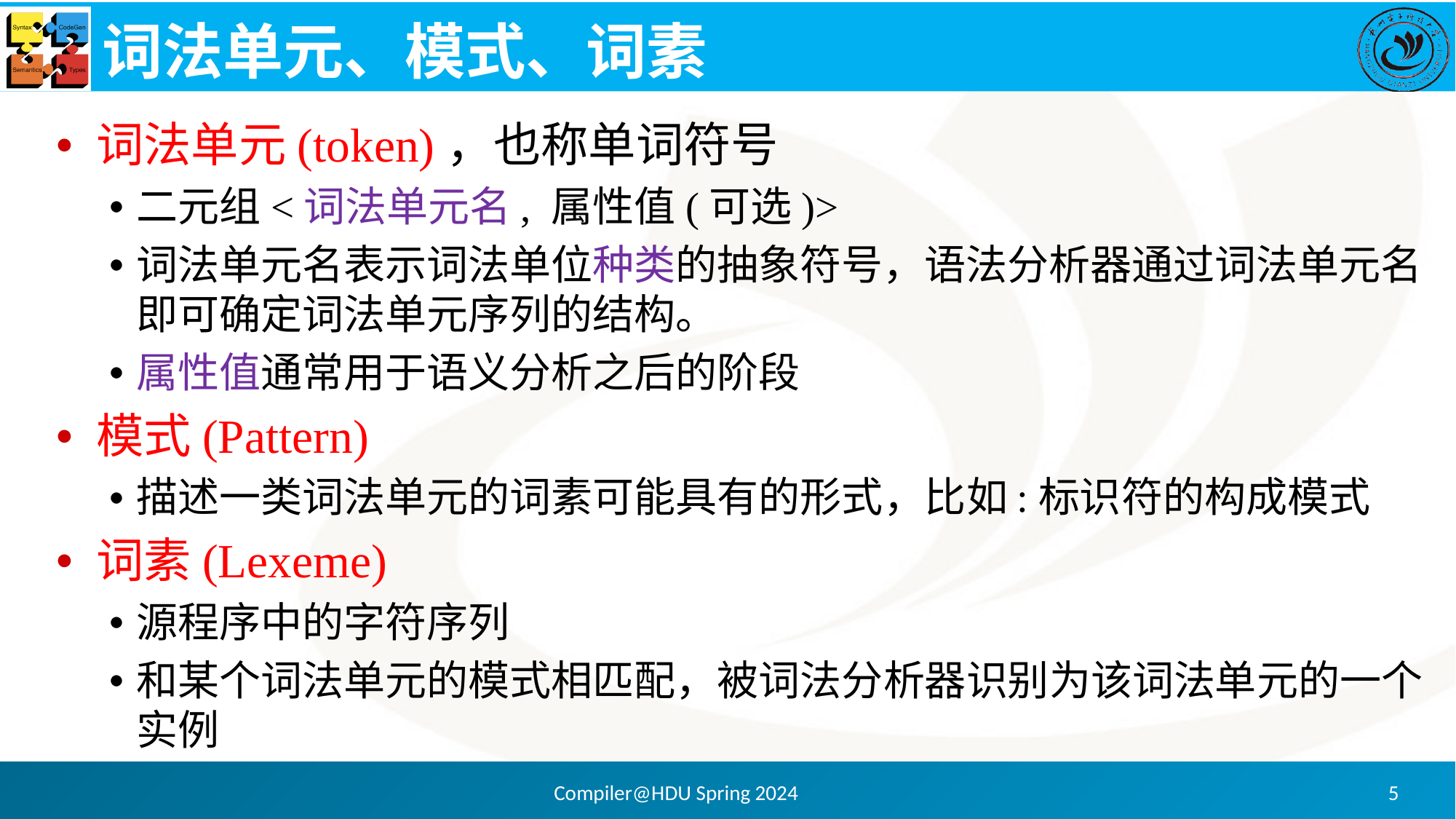

# 词法单元、模式、词素
词法单元(token)，也称单词符号
二元组<词法单元名, 属性值(可选)>
词法单元名表示词法单位种类的抽象符号，语法分析器通过词法单元名即可确定词法单元序列的结构。
属性值通常用于语义分析之后的阶段
模式(Pattern)
描述一类词法单元的词素可能具有的形式，比如:标识符的构成模式
词素(Lexeme)
源程序中的字符序列
和某个词法单元的模式相匹配，被词法分析器识别为该词法单元的一个实例
Compiler@HDU Spring 2024
5